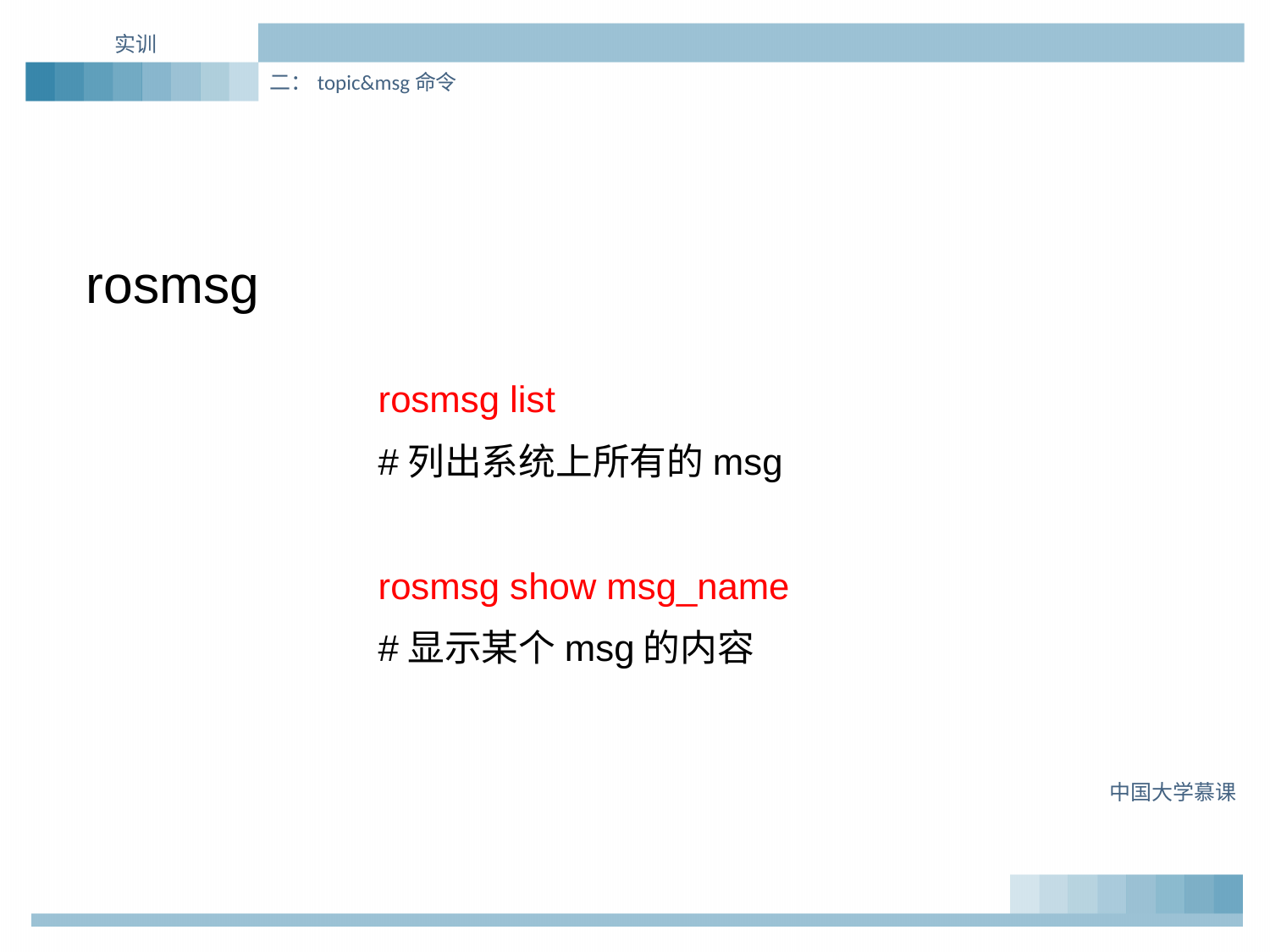

实训
二：topic&msg命令

rosmsg
rosmsg list
#列出系统上所有的msg

rosmsg show msg_name
#显示某个msg的内容
中国大学慕课